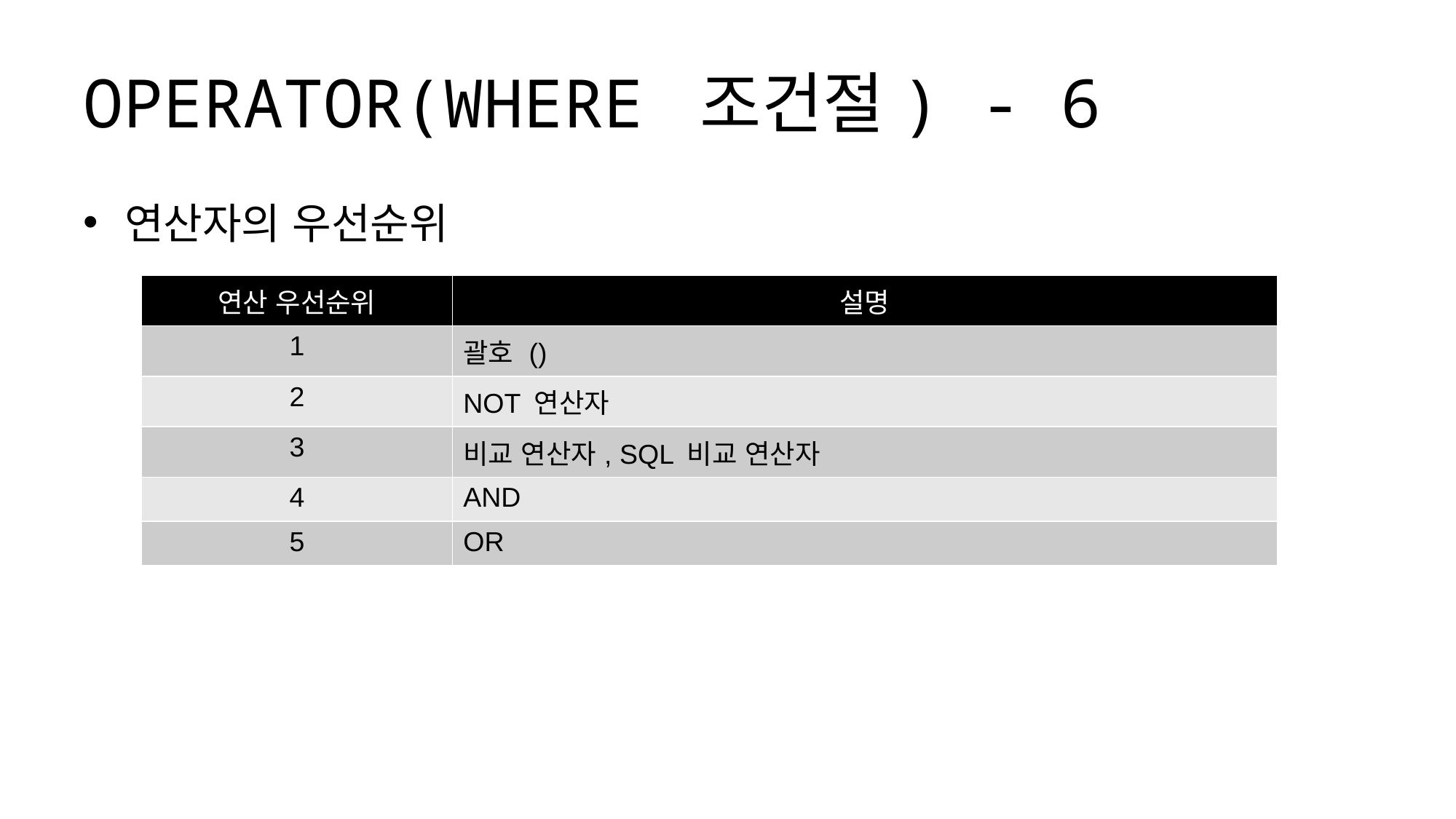

# OPERATOR(WHERE 조건절) - 6
연산자의 우선순위

| 연산 우선순위 | 설명 |
| --- | --- |
| 1 | 괄호 () |
| 2 | NOT 연산자 |
| 3 | 비교 연산자, SQL 비교 연산자 |
| 4 | AND |
| 5 | OR |